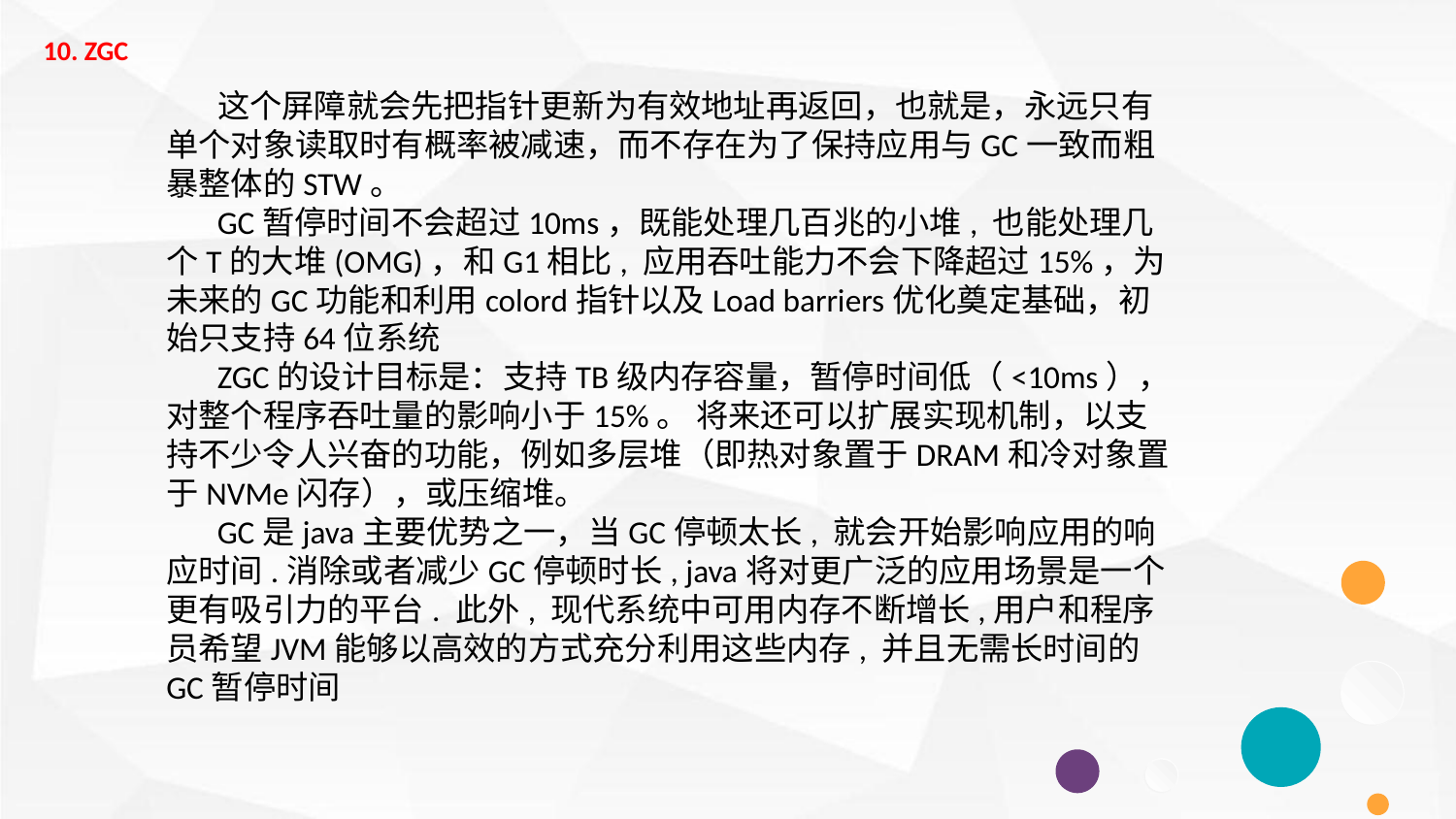

10. ZGC
      这个屏障就会先把指针更新为有效地址再返回，也就是，永远只有单个对象读取时有概率被减速，而不存在为了保持应用与GC一致而粗暴整体的STW。
       GC暂停时间不会超过10ms，既能处理几百兆的小堆, 也能处理几个T的大堆(OMG)，和G1相比, 应用吞吐能力不会下降超过15%，为未来的GC功能和利用colord指针以及Load barriers优化奠定基础，初始只支持64位系统
       ZGC的设计目标是：支持TB级内存容量，暂停时间低（<10ms），对整个程序吞吐量的影响小于15%。 将来还可以扩展实现机制，以支持不少令人兴奋的功能，例如多层堆（即热对象置于DRAM和冷对象置于NVMe闪存），或压缩堆。
       GC是java主要优势之一，当GC停顿太长, 就会开始影响应用的响应时间.消除或者减少GC停顿时长, java将对更广泛的应用场景是一个更有吸引力的平台. 此外, 现代系统中可用内存不断增长,用户和程序员希望JVM能够以高效的方式充分利用这些内存, 并且无需长时间的GC暂停时间